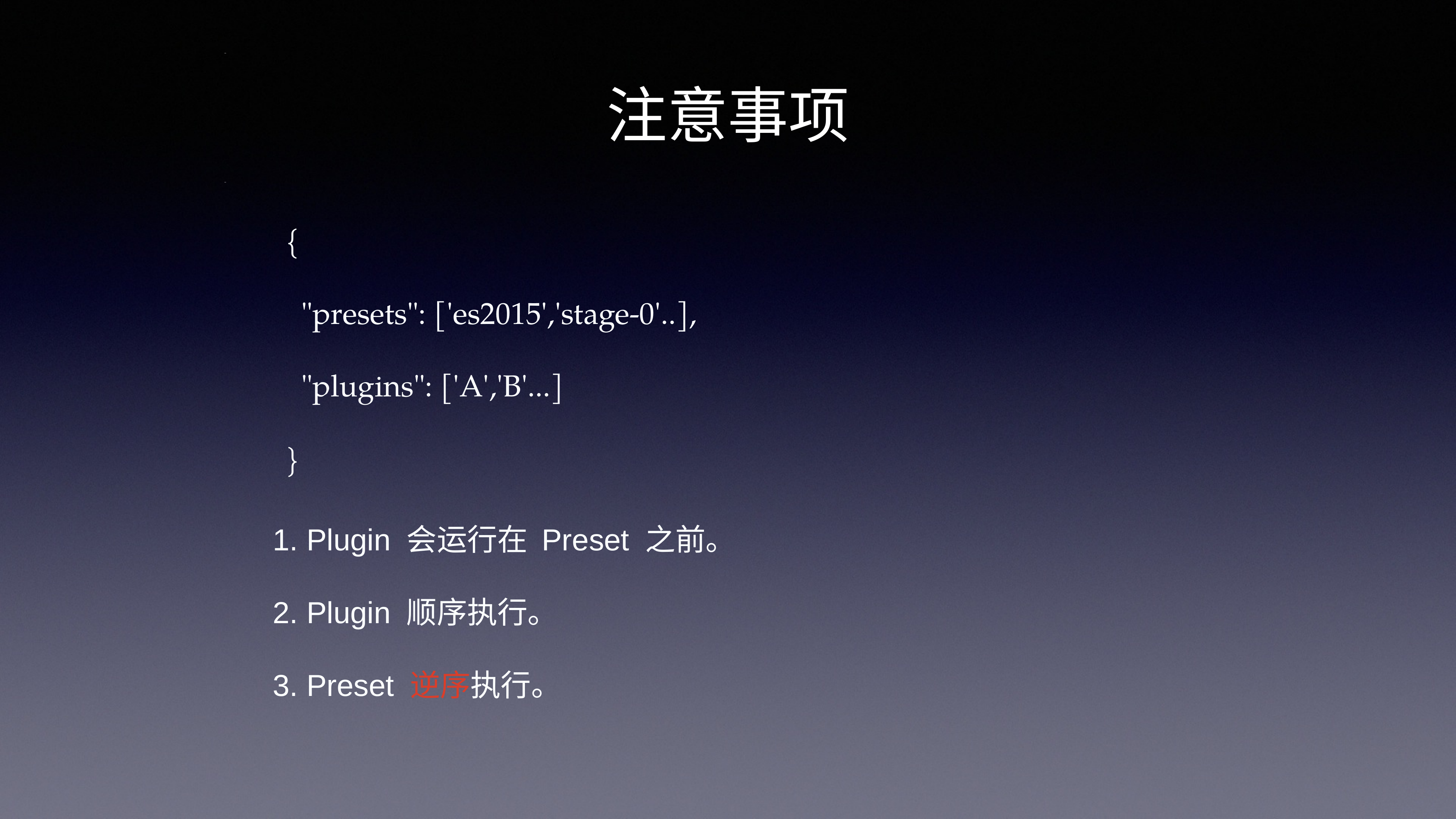

注意事项
{
  "presets": ['es2015','stage-0'..],
  "plugins": ['A','B'...]
}
 1. Plugin 会运行在 Preset 之前。
 2. Plugin 顺序执行。
 3. Preset 逆序执行。